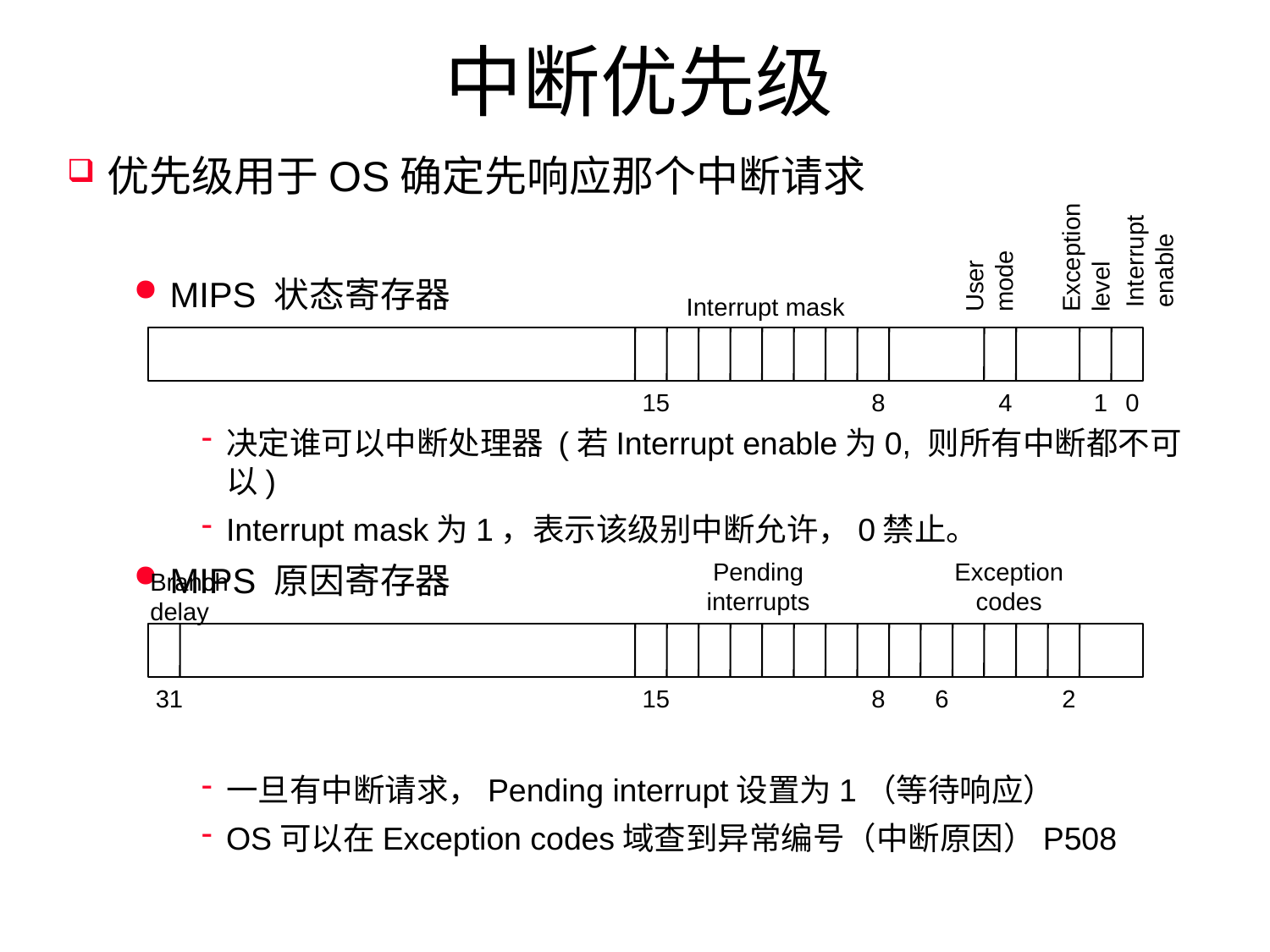

# 中断优先级
优先级用于OS确定先响应那个中断请求

MIPS 状态寄存器

决定谁可以中断处理器 (若Interrupt enable为0, 则所有中断都不可以)
Interrupt mask为1，表示该级别中断允许，0禁止。
MIPS 原因寄存器

一旦有中断请求，Pending interrupt设置为1（等待响应）
OS可以在Exception codes域查到异常编号（中断原因）P508
Interrupt enable
User  mode
Exception level
Interrupt mask

15
8
4
1
0
Pending
interrupts
Exception
codes
Branch
delay

31
15
8
6
2